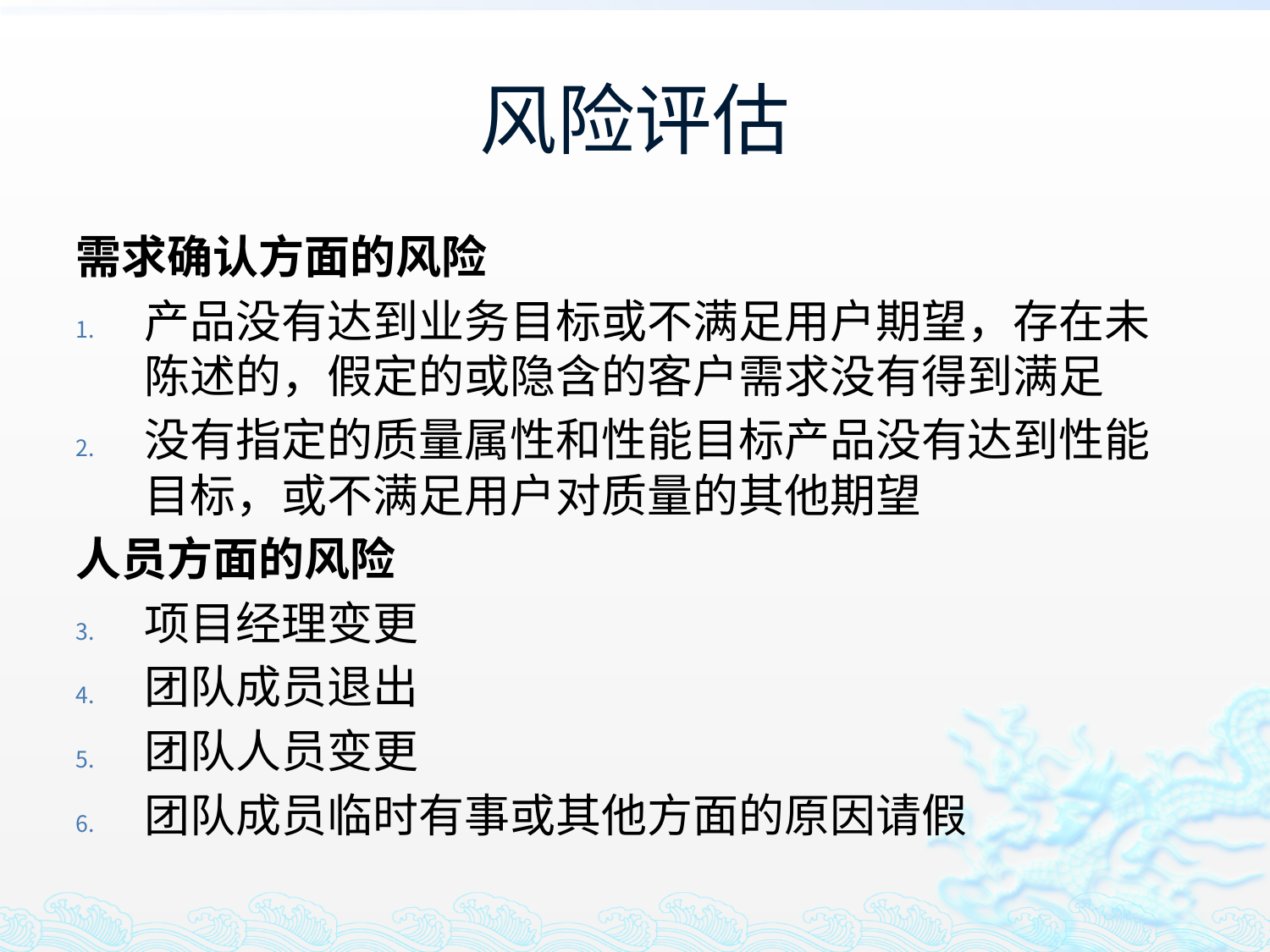

# 风险评估
需求确认方面的风险
产品没有达到业务目标或不满足用户期望，存在未陈述的，假定的或隐含的客户需求没有得到满足
没有指定的质量属性和性能目标产品没有达到性能目标，或不满足用户对质量的其他期望
人员方面的风险
项目经理变更
团队成员退出
团队人员变更
团队成员临时有事或其他方面的原因请假